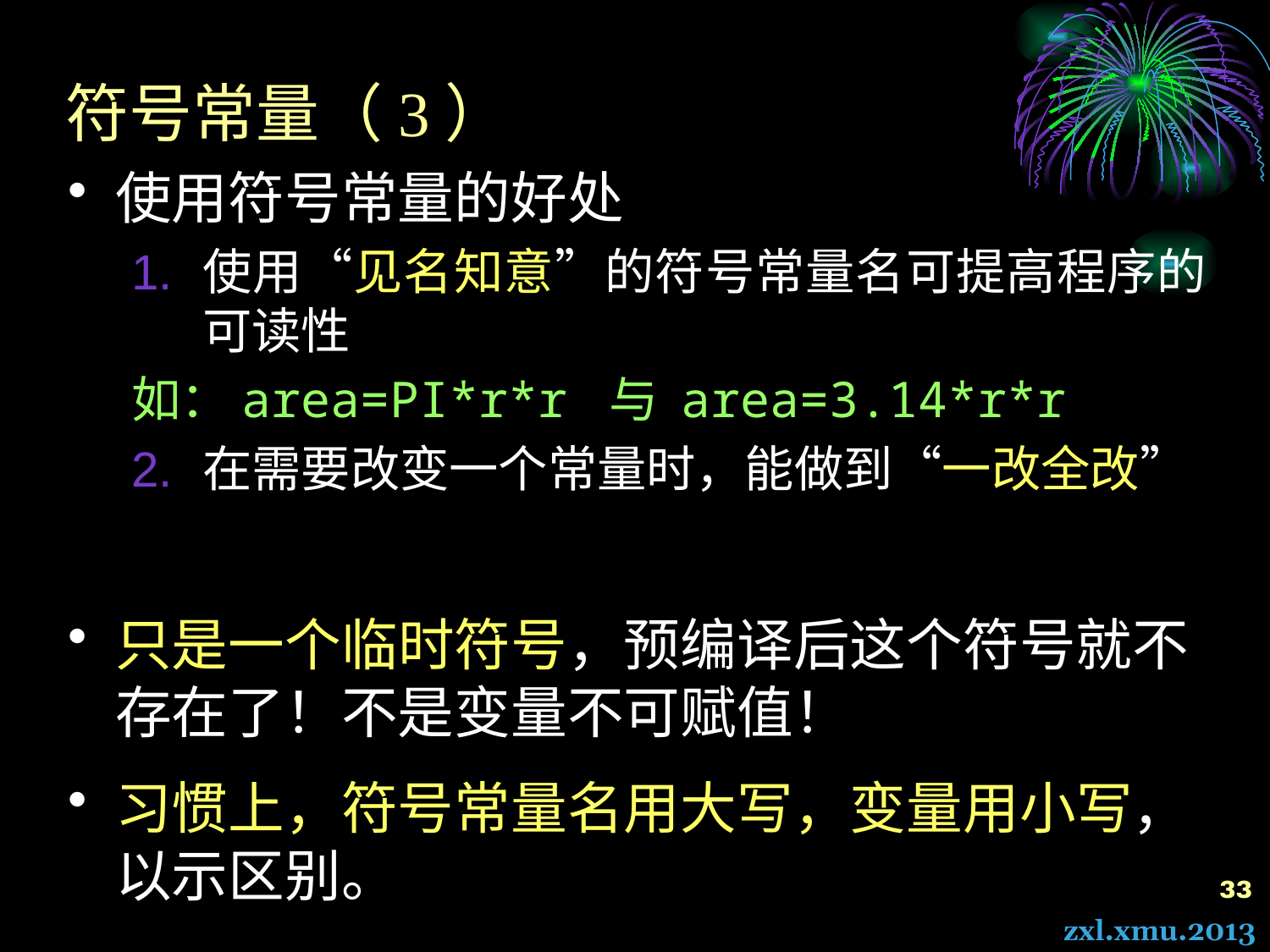

# 符号常量（3）
使用符号常量的好处
使用“见名知意”的符号常量名可提高程序的可读性
如：area=PI*r*r 与 area=3.14*r*r
在需要改变一个常量时，能做到“一改全改”

只是一个临时符号，预编译后这个符号就不存在了！不是变量不可赋值！
习惯上，符号常量名用大写，变量用小写，以示区别。
33